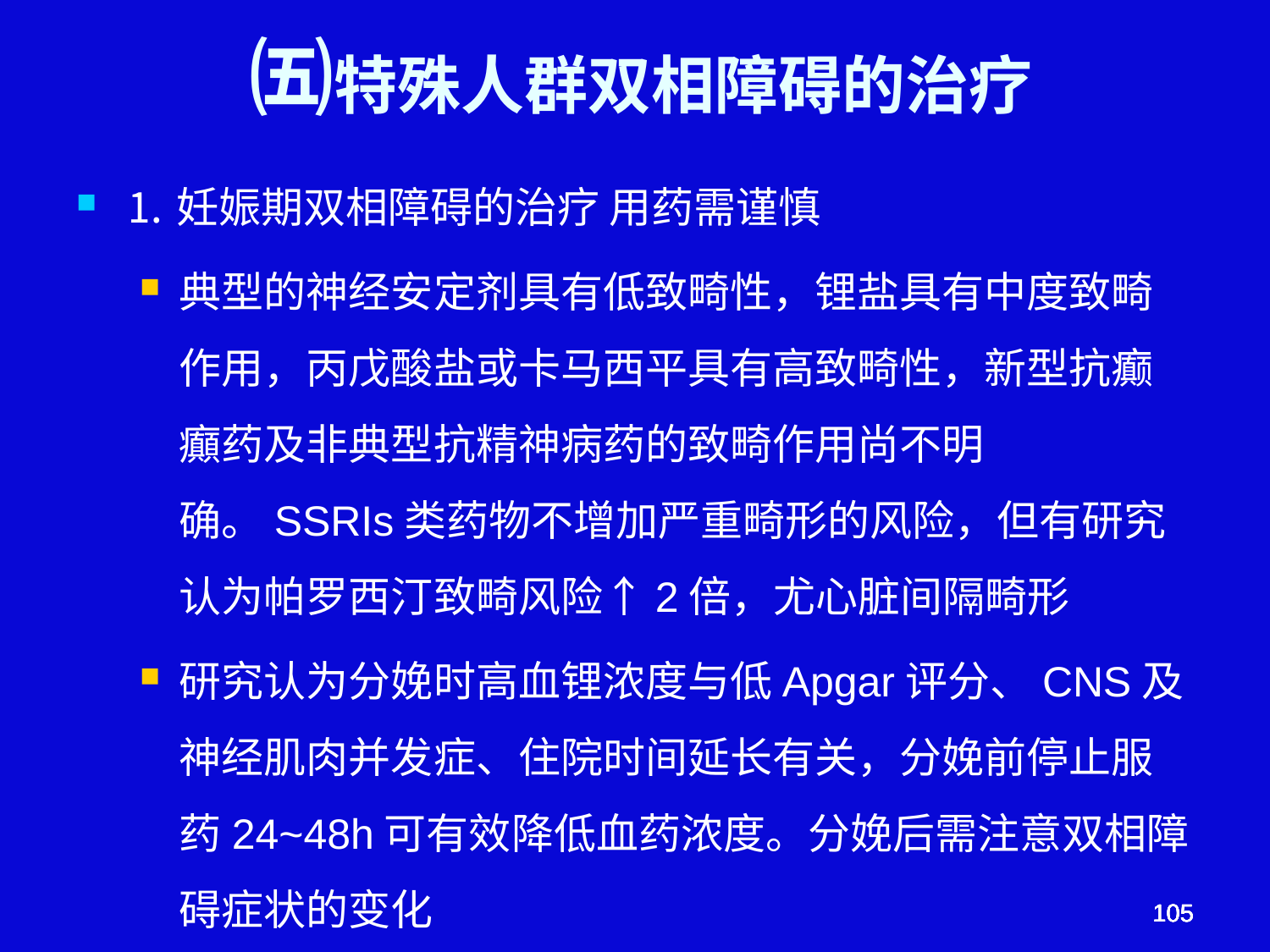

# ㈤特殊人群双相障碍的治疗
⒈妊娠期双相障碍的治疗 用药需谨慎
典型的神经安定剂具有低致畸性，锂盐具有中度致畸作用，丙戊酸盐或卡马西平具有高致畸性，新型抗癫癲药及非典型抗精神病药的致畸作用尚不明确。SSRIs类药物不增加严重畸形的风险，但有研究认为帕罗西汀致畸风险↑2倍，尤心脏间隔畸形
研究认为分娩时高血锂浓度与低Apgar评分、CNS及神经肌肉并发症、住院时间延长有关，分娩前停止服药24~48h可有效降低血药浓度。分娩后需注意双相障碍症状的变化
105
105
105
105
105
105